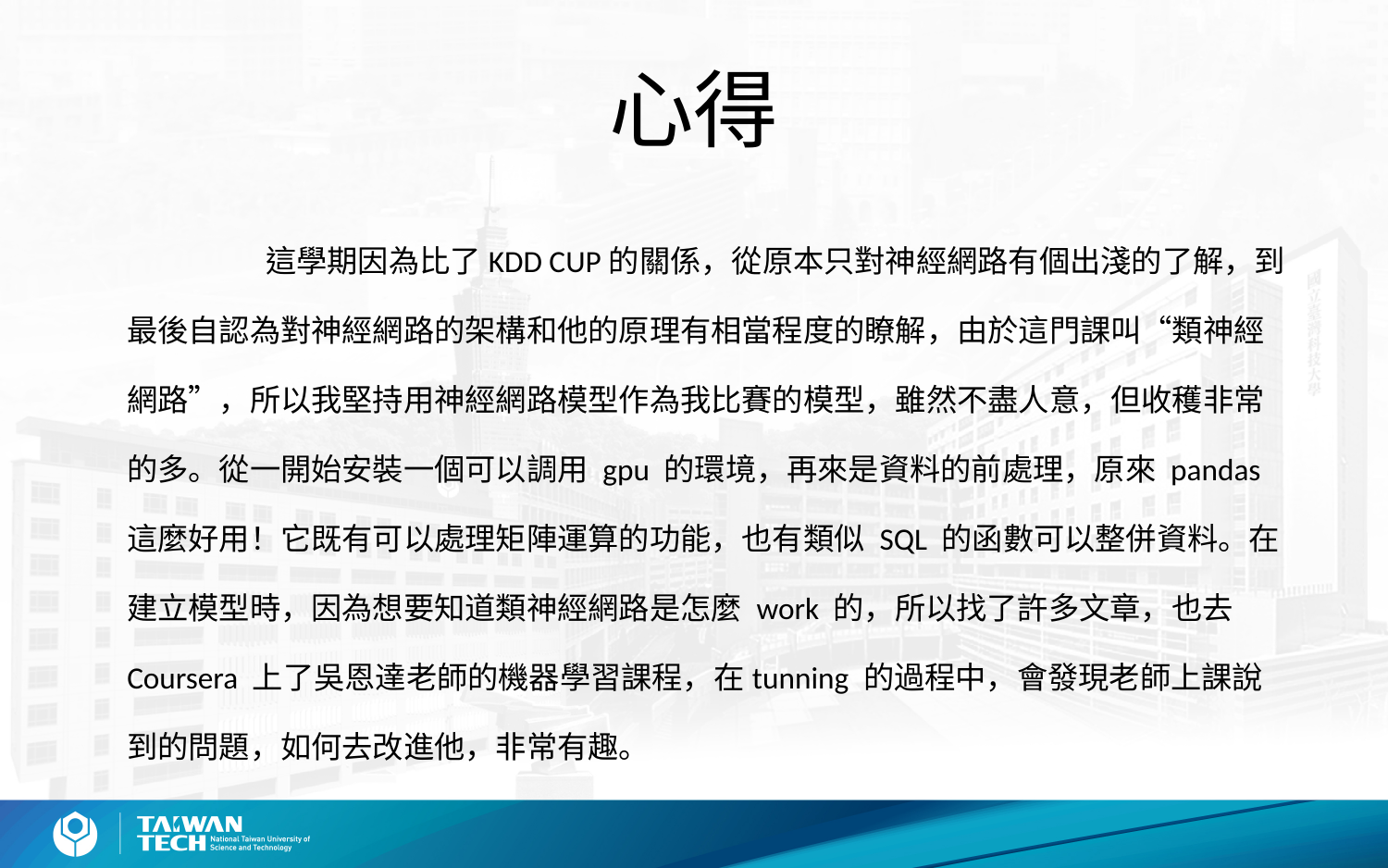

# 心得
	這學期因為比了KDD CUP的關係，從原本只對神經網路有個出淺的了解，到最後自認為對神經網路的架構和他的原理有相當程度的瞭解，由於這門課叫“類神經網路”，所以我堅持用神經網路模型作為我比賽的模型，雖然不盡人意，但收穫非常的多。從一開始安裝一個可以調用 gpu 的環境，再來是資料的前處理，原來 pandas 這麼好用！它既有可以處理矩陣運算的功能，也有類似 SQL 的函數可以整併資料。在建立模型時，因為想要知道類神經網路是怎麼 work 的，所以找了許多文章，也去 Coursera 上了吳恩達老師的機器學習課程，在tunning 的過程中，會發現老師上課說到的問題，如何去改進他，非常有趣。